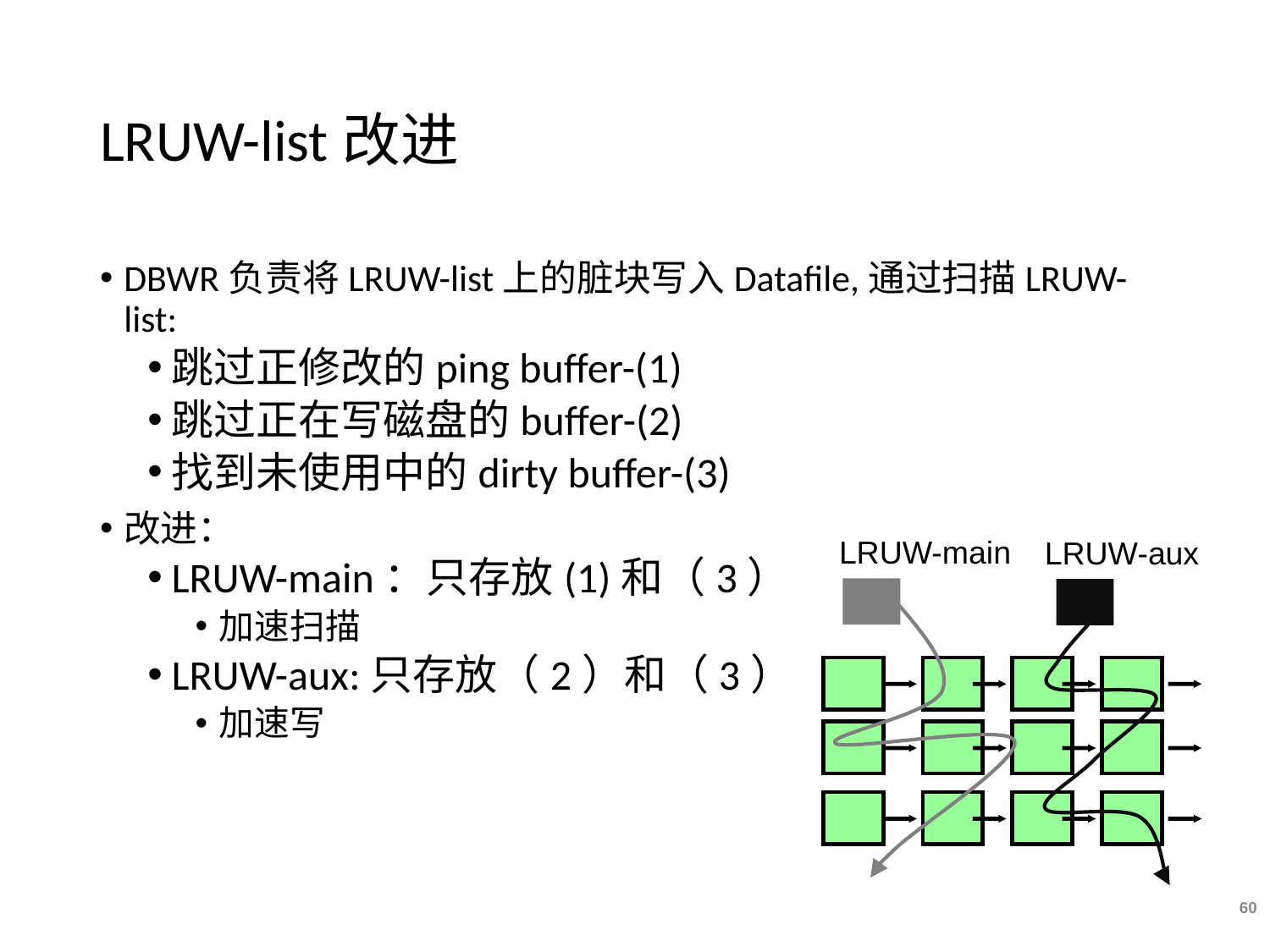

# LRUW-list改进
DBWR负责将LRUW-list上的脏块写入Datafile,通过扫描LRUW-list:
跳过正修改的ping buffer-(1)
跳过正在写磁盘的buffer-(2)
找到未使用中的dirty buffer-(3)
改进：
LRUW-main：只存放(1)和（3）
加速扫描
LRUW-aux:只存放（2）和（3）
加速写

LRUW-main
LRUW-aux

60